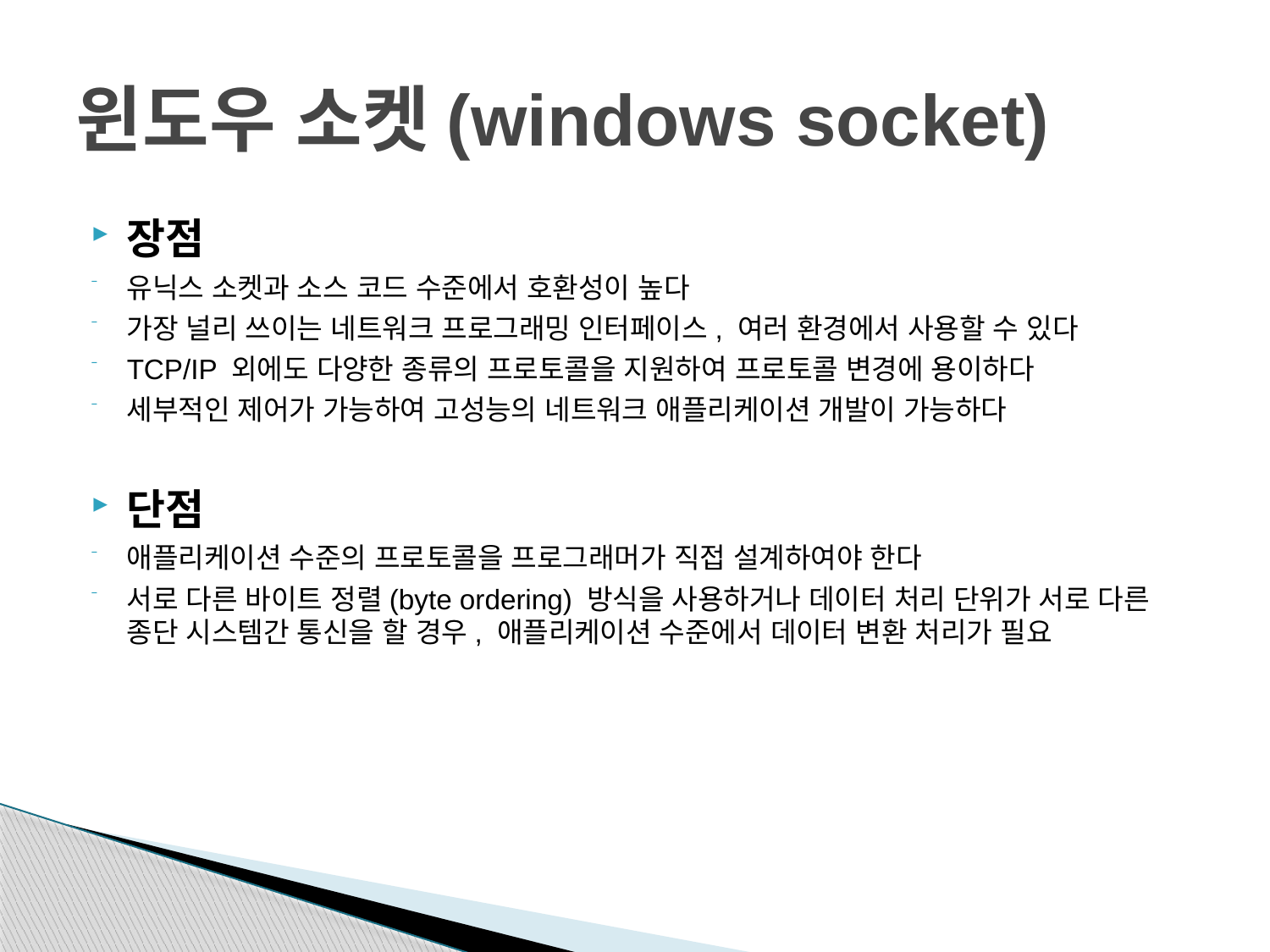

# 윈도우 소켓(windows socket)
장점
유닉스 소켓과 소스 코드 수준에서 호환성이 높다
가장 널리 쓰이는 네트워크 프로그래밍 인터페이스, 여러 환경에서 사용할 수 있다
TCP/IP 외에도 다양한 종류의 프로토콜을 지원하여 프로토콜 변경에 용이하다
세부적인 제어가 가능하여 고성능의 네트워크 애플리케이션 개발이 가능하다

단점
애플리케이션 수준의 프로토콜을 프로그래머가 직접 설계하여야 한다
서로 다른 바이트 정렬(byte ordering) 방식을 사용하거나 데이터 처리 단위가 서로 다른 종단 시스템간 통신을 할 경우, 애플리케이션 수준에서 데이터 변환 처리가 필요